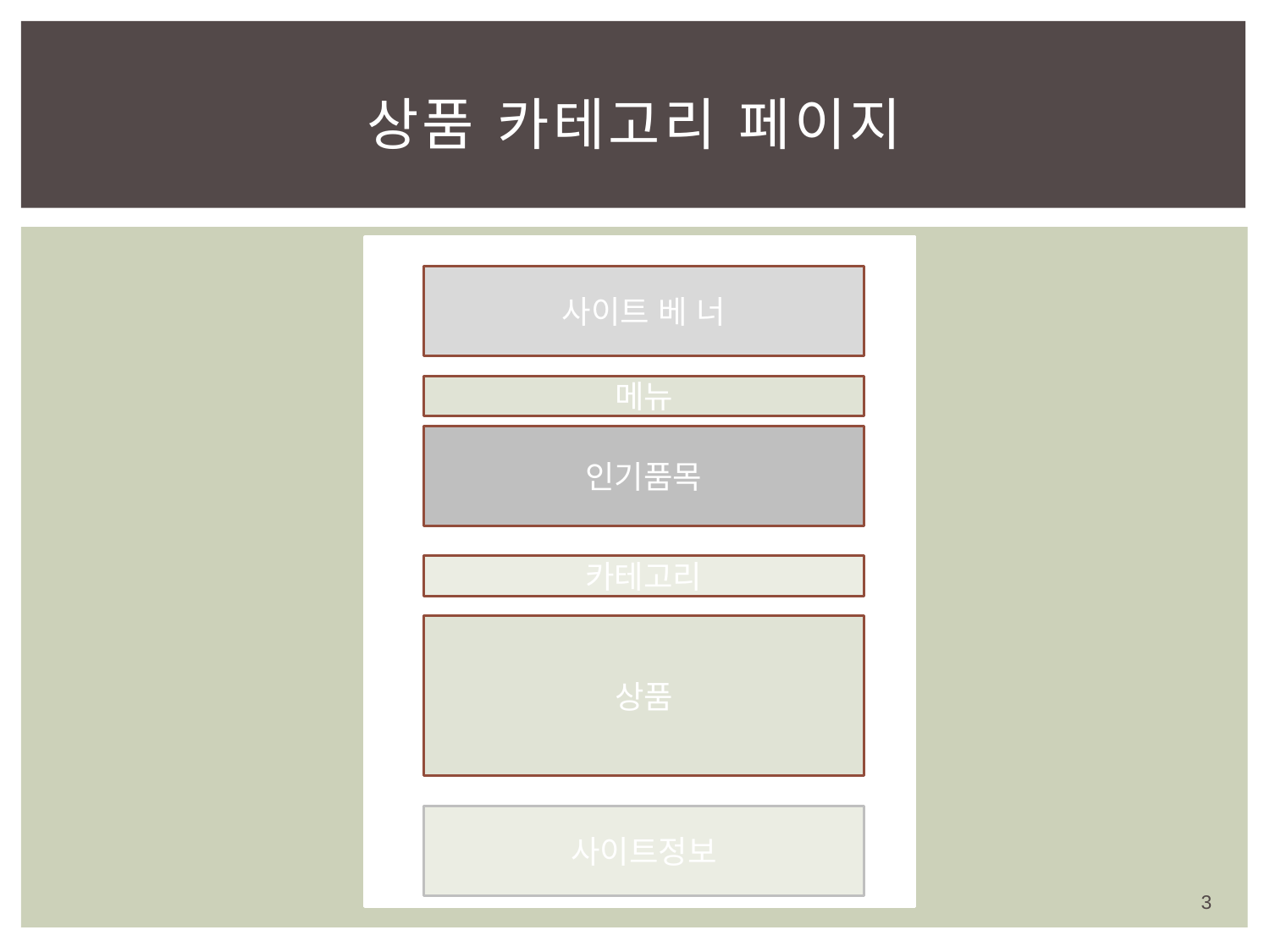

# 상품 카테고리 페이지

사이트 베 너
메뉴
인기품목
카테고리
상품
사이트정보
3